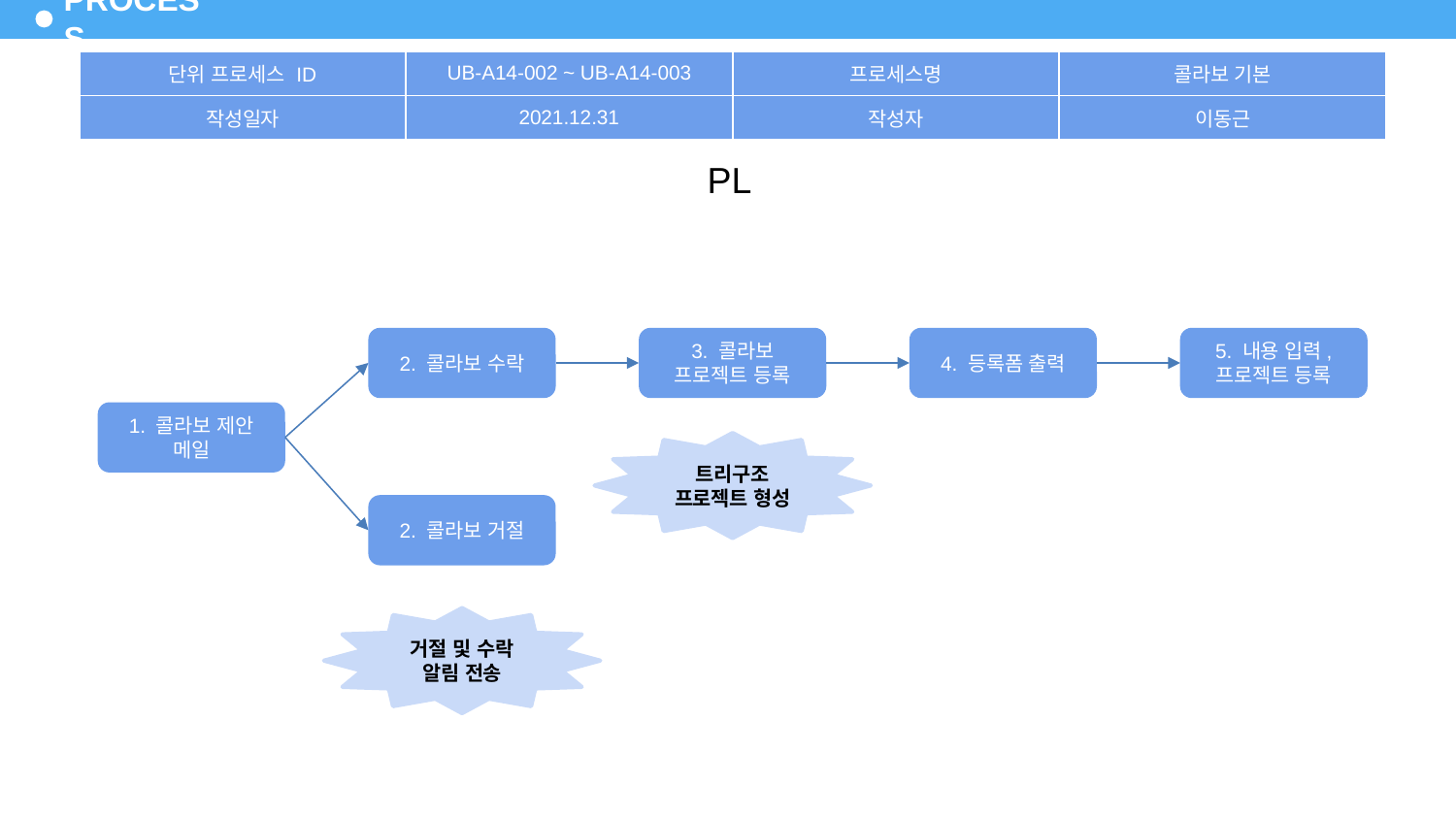

# PROCESS
| 단위 프로세스 ID | UB-A14-002 ~ UB-A14-003 | 프로세스명 | 콜라보 기본 |
| --- | --- | --- | --- |
| 작성일자 | 2021.12.31 | 작성자 | 이동근 |
PL
2. 콜라보 수락
3. 콜라보 프로젝트 등록
4. 등록폼 출력
5. 내용 입력, 프로젝트 등록
1. 콜라보 제안 메일
트리구조 프로젝트 형성
2. 콜라보 거절
거절 및 수락 알림 전송